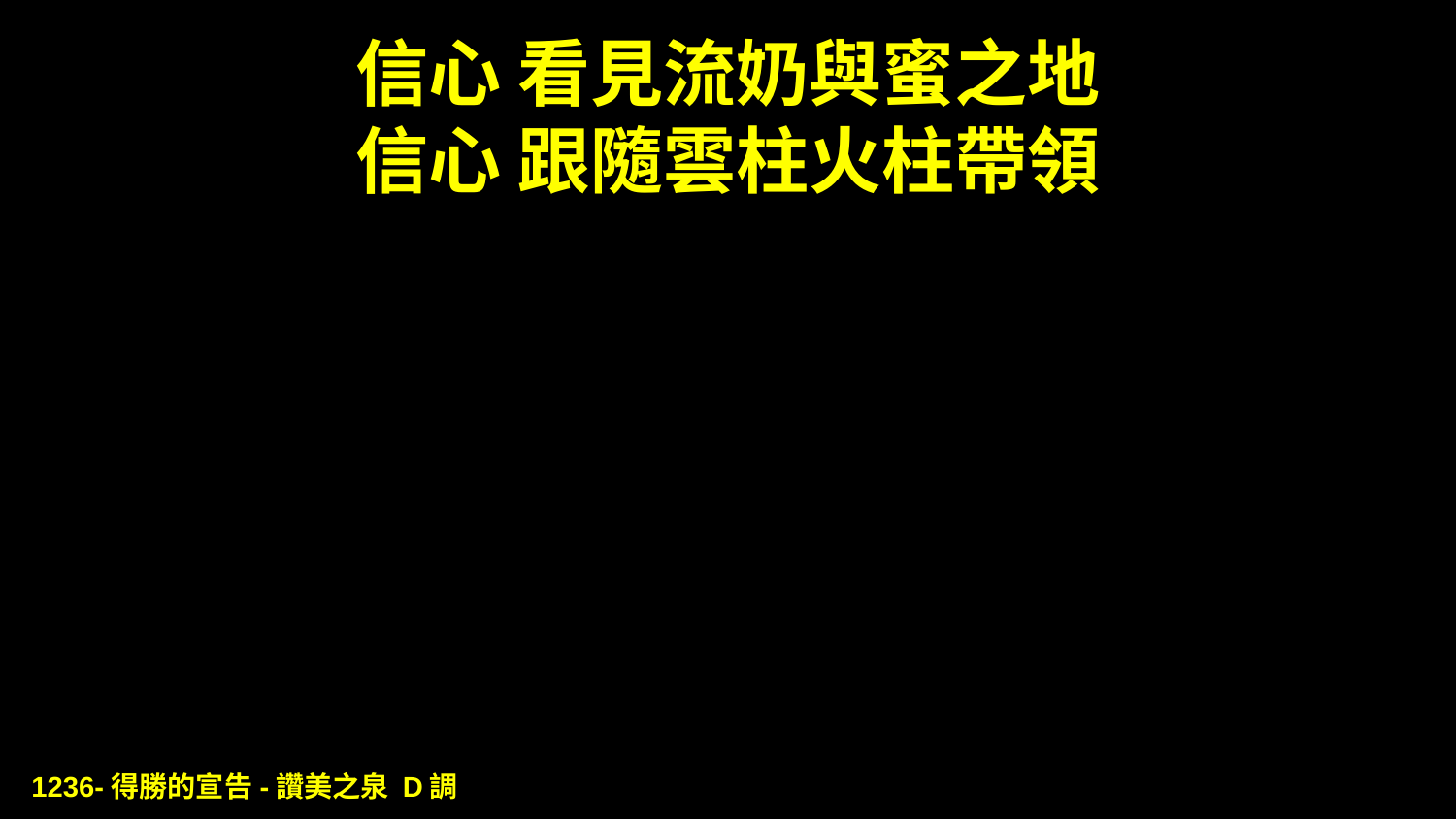

# 信心 看見流奶與蜜之地 信心 跟隨雲柱火柱帶領
1236-得勝的宣告-讚美之泉 D調